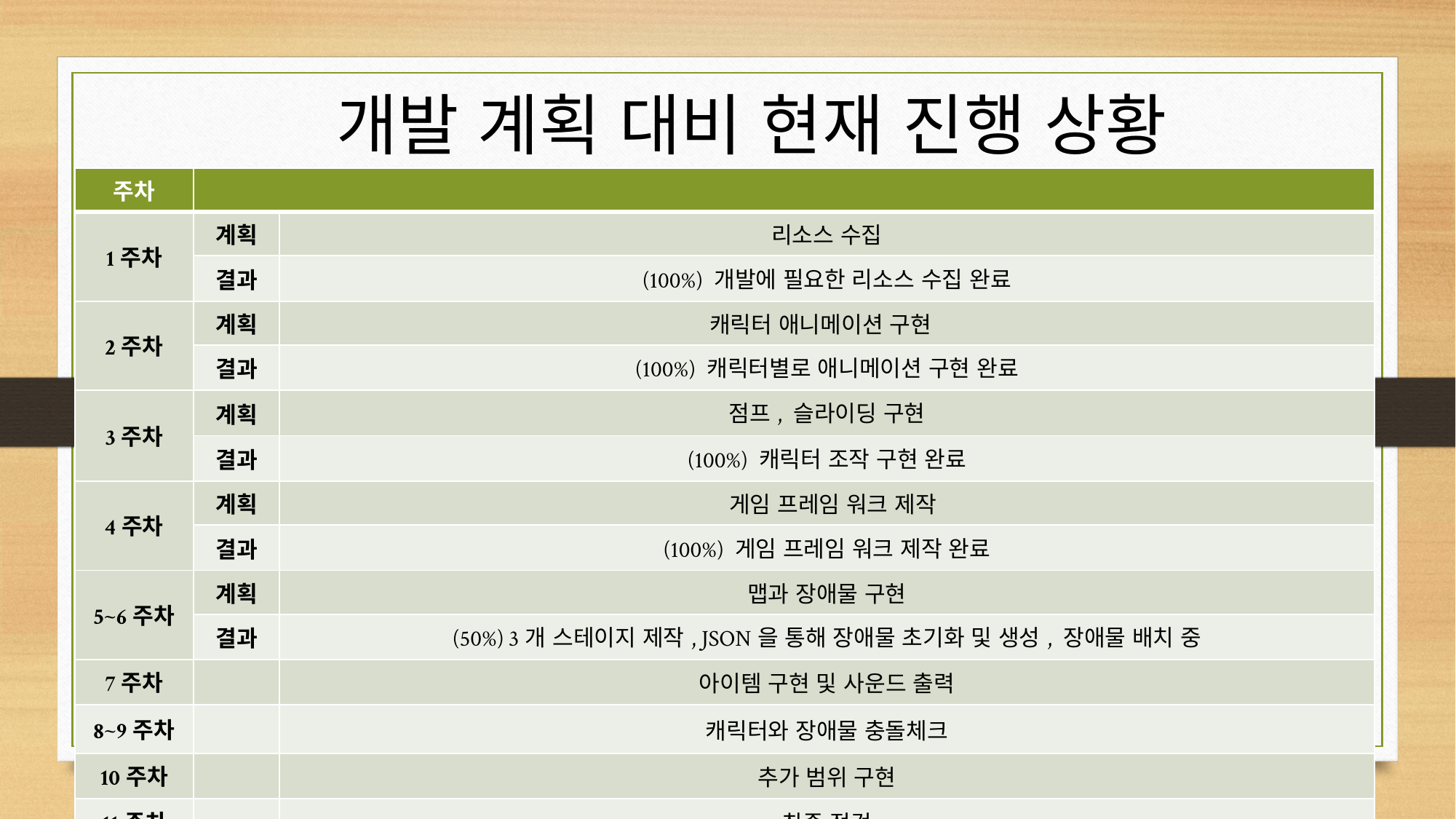

개발 계획 대비 현재 진행 상황

| 주차 |  |  |
| --- | --- | --- |
| 1주차 | 계획 | 리소스 수집 |
|  | 결과 | (100%) 개발에 필요한 리소스 수집 완료 |
| 2주차 | 계획 | 캐릭터 애니메이션 구현 |
|  | 결과 | (100%) 캐릭터별로 애니메이션 구현 완료 |
| 3주차 | 계획 | 점프, 슬라이딩 구현 |
|  | 결과 | (100%) 캐릭터 조작 구현 완료 |
| 4주차 | 계획 | 게임 프레임 워크 제작 |
|  | 결과 | (100%) 게임 프레임 워크 제작 완료 |
| 5~6주차 | 계획 | 맵과 장애물 구현 |
|  | 결과 | (50%) 3개 스테이지 제작, JSON을 통해 장애물 초기화 및 생성, 장애물 배치 중 |
| 7주차 |  | 아이템 구현 및 사운드 출력 |
| 8~9주차 |  | 캐릭터와 장애물 충돌체크 |
| 10주차 |  | 추가 범위 구현 |
| 11주차 |  | 최종 점검 |